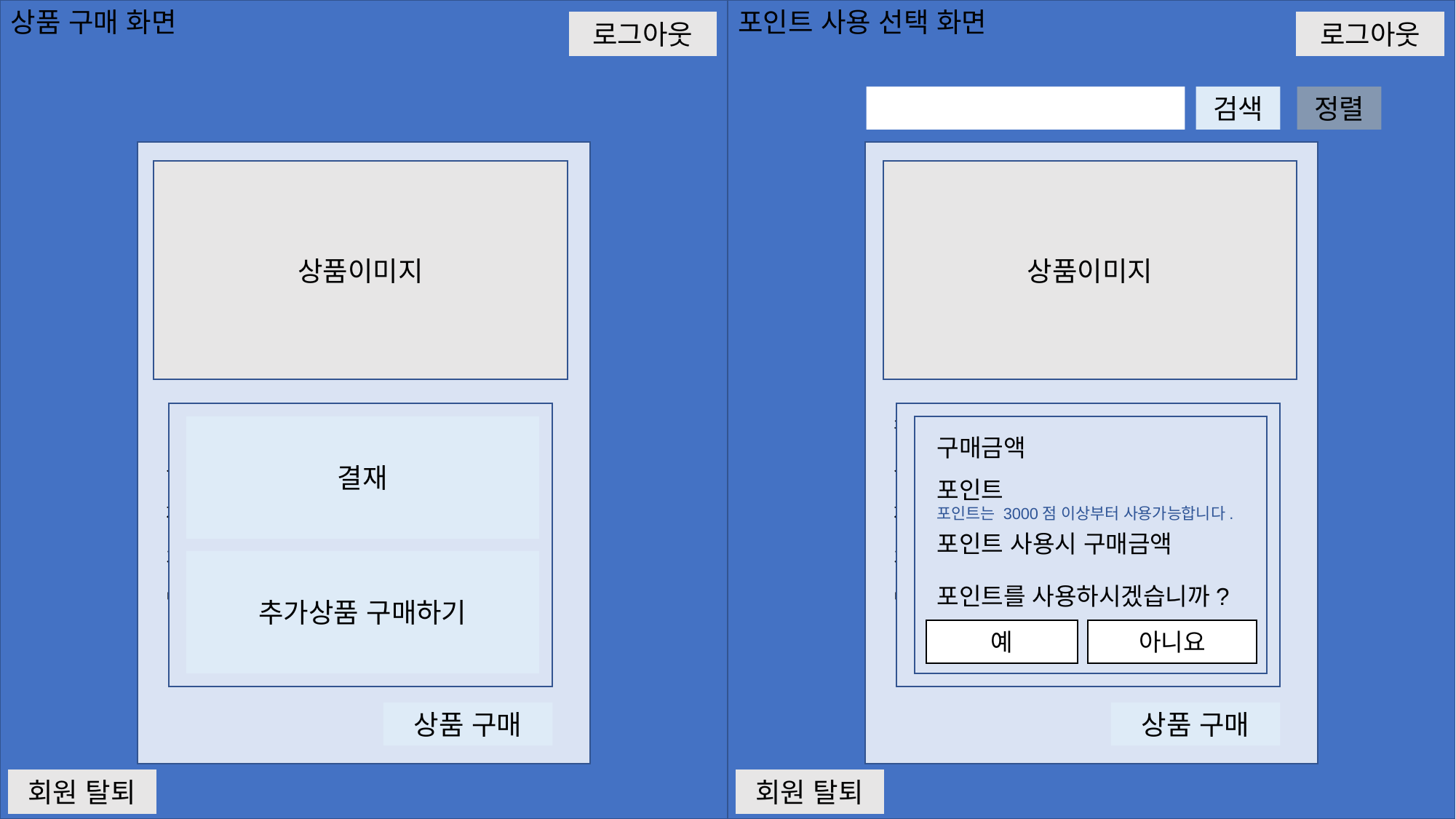

상품 구매 화면
로그아웃

결재
상품명
추가 상품
제작회사명
추가상품 가격
가격
판매 종료일
추가상품 구매하기
남은 수량
상품 구매
회원 탈퇴

포인트 사용 선택 화면
로그아웃

검색
정렬

상품이미지

판매자
평균 구매 만족도
결재

구매금액
상품명
추가 상품
포인트
포인트는 3000점 이상부터 사용가능합니다.
제작회사명
추가상품 가격
포인트 사용시 구매금액
가격
판매 종료일
추가상품 구매하기
포인트를 사용하시겠습니까?
남은 수량
예
아니요
상품 구매
회원 탈퇴

검색
정렬
상품이미지
상품이미지
판매자
평균 구매 만족도